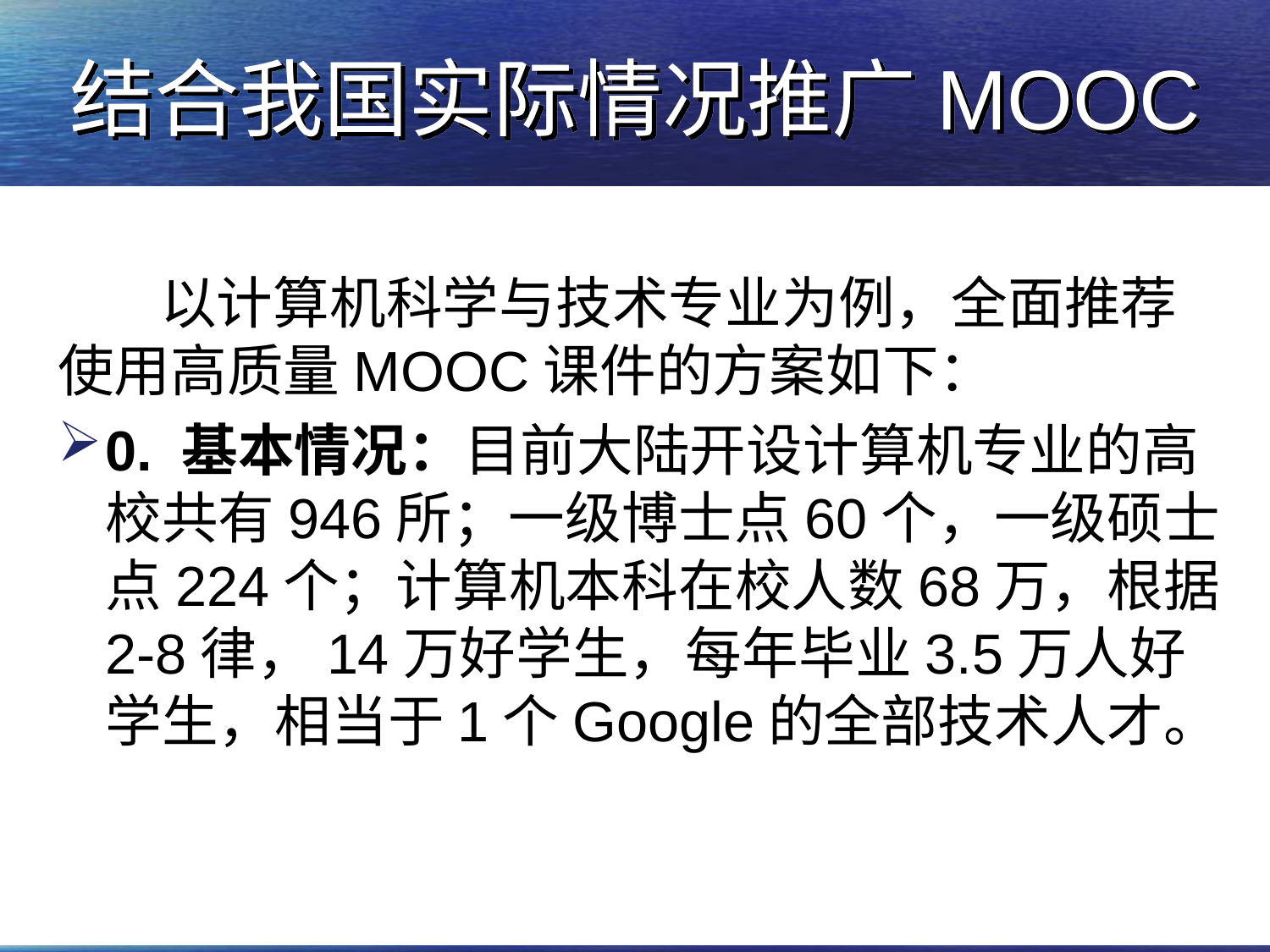

# 结合我国实际情况推广MOOC

       以计算机科学与技术专业为例，全面推荐使用高质量MOOC课件的方案如下：
0. 基本情况：目前大陆开设计算机专业的高校共有946所；一级博士点60个，一级硕士点224个；计算机本科在校人数68万，根据2-8律，14万好学生，每年毕业3.5万人好学生，相当于1个Google的全部技术人才。